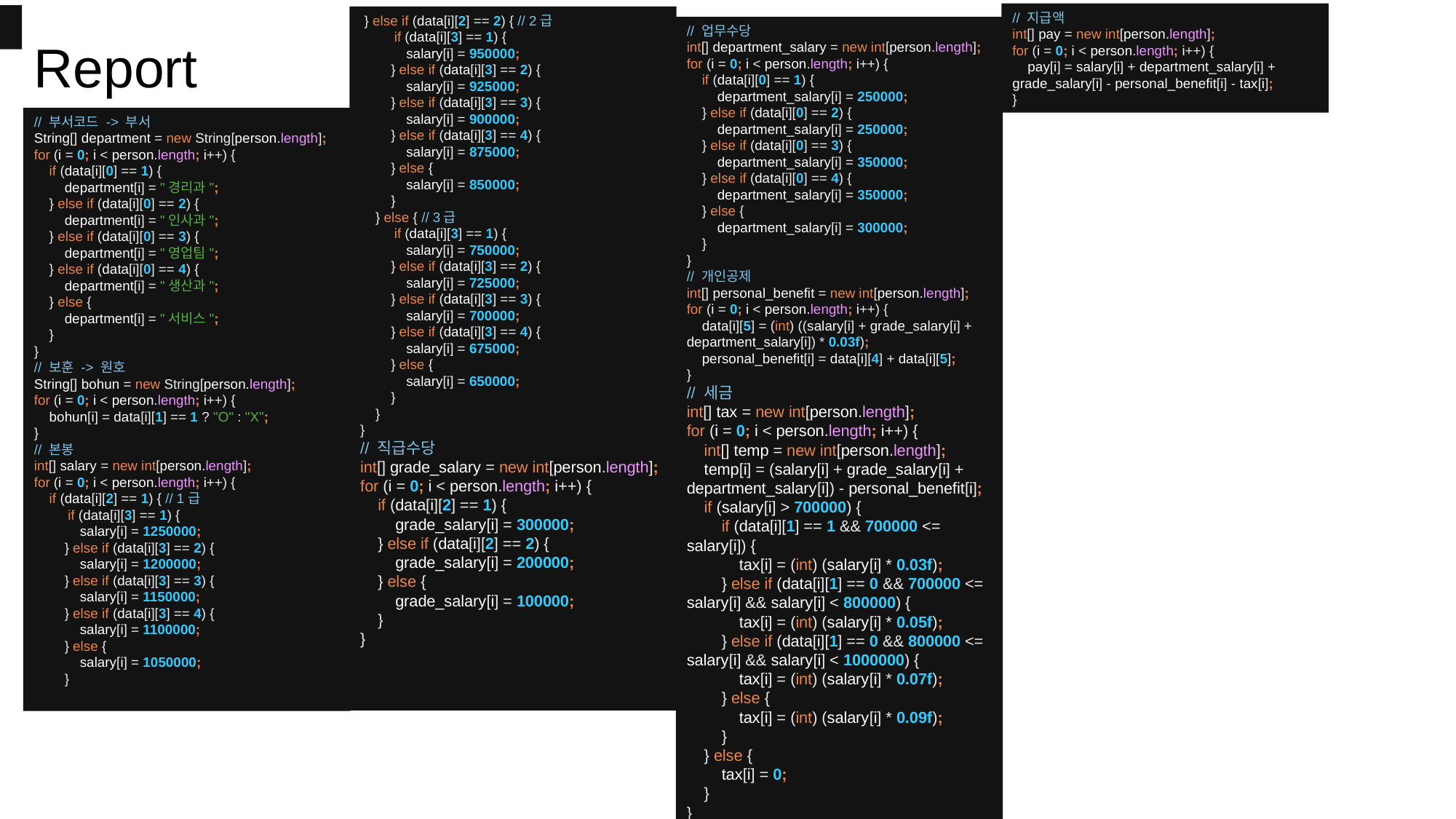

} else if (data[i][2] == 2) { // 2급
        if (data[i][3] == 1) {
            salary[i] = 950000;
        } else if (data[i][3] == 2) {
            salary[i] = 925000;
        } else if (data[i][3] == 3) {
            salary[i] = 900000;
        } else if (data[i][3] == 4) {
            salary[i] = 875000;
        } else {
            salary[i] = 850000;
        }
    } else { // 3급
        if (data[i][3] == 1) {
            salary[i] = 750000;
        } else if (data[i][3] == 2) {
            salary[i] = 725000;
        } else if (data[i][3] == 3) {
            salary[i] = 700000;
        } else if (data[i][3] == 4) {
            salary[i] = 675000;
        } else {
            salary[i] = 650000;
        }
    }
}
// 직급수당
int[] grade_salary = new int[person.length];
for (i = 0; i < person.length; i++) {
    if (data[i][2] == 1) {
        grade_salary[i] = 300000;
    } else if (data[i][2] == 2) {
        grade_salary[i] = 200000;
    } else {
        grade_salary[i] = 100000;
    }
}

// 업무수당
int[] department_salary = new int[person.length];
for (i = 0; i < person.length; i++) {
    if (data[i][0] == 1) {
        department_salary[i] = 250000;
    } else if (data[i][0] == 2) {
        department_salary[i] = 250000;
    } else if (data[i][0] == 3) {
        department_salary[i] = 350000;
    } else if (data[i][0] == 4) {
        department_salary[i] = 350000;
    } else {
        department_salary[i] = 300000;
    }
}
// 개인공제
int[] personal_benefit = new int[person.length];
for (i = 0; i < person.length; i++) {
    data[i][5] = (int) ((salary[i] + grade_salary[i] + department_salary[i]) * 0.03f);
    personal_benefit[i] = data[i][4] + data[i][5];
}
// 세금
int[] tax = new int[person.length];
for (i = 0; i < person.length; i++) {
    int[] temp = new int[person.length];
    temp[i] = (salary[i] + grade_salary[i] + department_salary[i]) - personal_benefit[i];
    if (salary[i] > 700000) {
        if (data[i][1] == 1 && 700000 <= salary[i]) {
            tax[i] = (int) (salary[i] * 0.03f);
        } else if (data[i][1] == 0 && 700000 <= salary[i] && salary[i] < 800000) {
            tax[i] = (int) (salary[i] * 0.05f);
        } else if (data[i][1] == 0 && 800000 <= salary[i] && salary[i] < 1000000) {
            tax[i] = (int) (salary[i] * 0.07f);
        } else {
            tax[i] = (int) (salary[i] * 0.09f);
        }
    } else {
        tax[i] = 0;
    }
}
// 지급액
int[] pay = new int[person.length];
for (i = 0; i < person.length; i++) {
    pay[i] = salary[i] + department_salary[i] + grade_salary[i] - personal_benefit[i] - tax[i];
}

Report
// 부서코드 -> 부서
String[] department = new String[person.length];
for (i = 0; i < person.length; i++) {
    if (data[i][0] == 1) {
        department[i] = "경리과";
    } else if (data[i][0] == 2) {
        department[i] = "인사과";
    } else if (data[i][0] == 3) {
        department[i] = "영업팀";
    } else if (data[i][0] == 4) {
        department[i] = "생산과";
    } else {
        department[i] = "서비스";
    }
}
// 보훈 -> 원호
String[] bohun = new String[person.length];
for (i = 0; i < person.length; i++) {
    bohun[i] = data[i][1] == 1 ? "O" : "X";
}
// 본봉
int[] salary = new int[person.length];
for (i = 0; i < person.length; i++) {
    if (data[i][2] == 1) { // 1급
        if (data[i][3] == 1) {
            salary[i] = 1250000;
        } else if (data[i][3] == 2) {
            salary[i] = 1200000;
        } else if (data[i][3] == 3) {
            salary[i] = 1150000;
        } else if (data[i][3] == 4) {
            salary[i] = 1100000;
        } else {
            salary[i] = 1050000;
        }